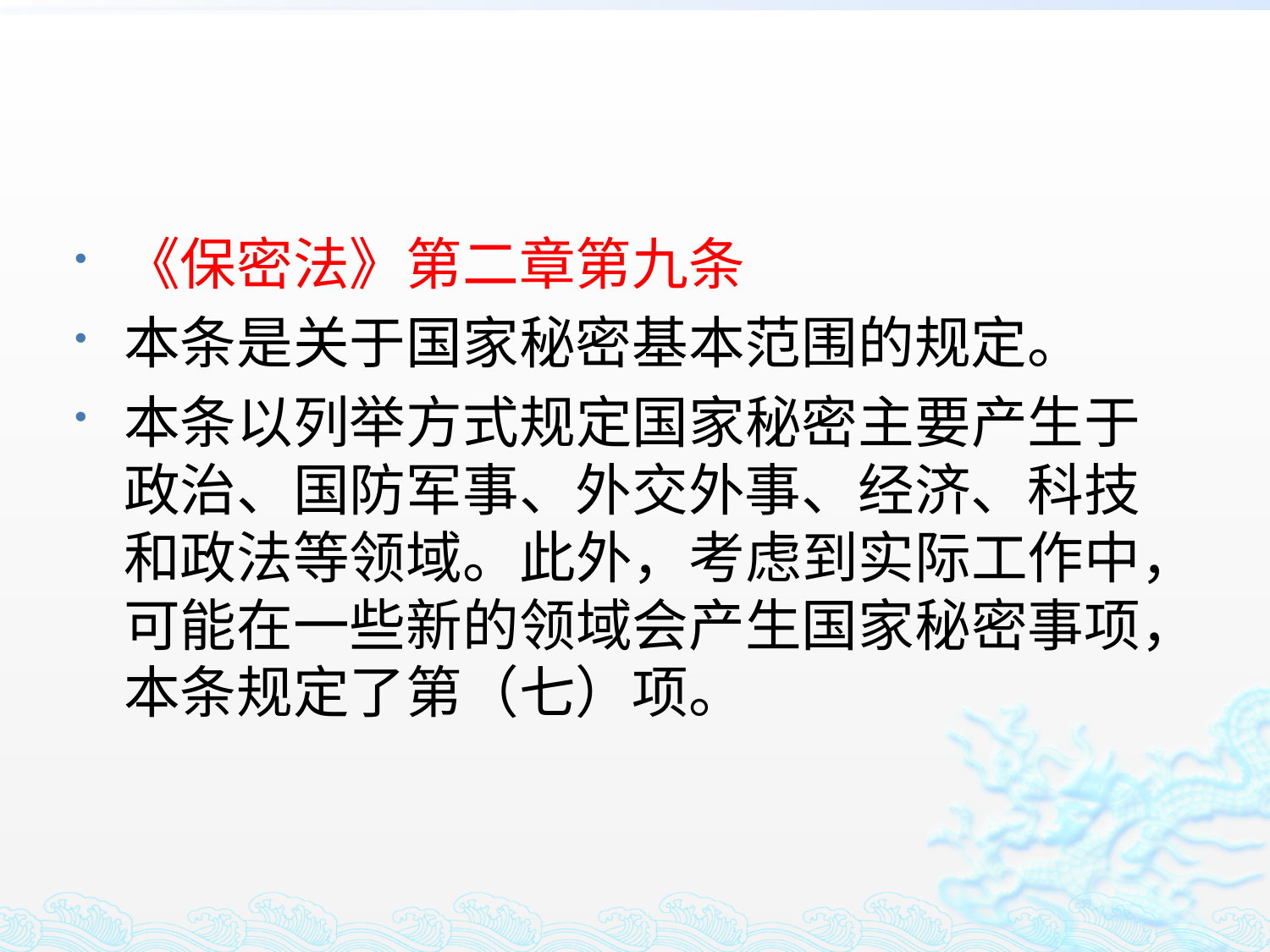

#
《保密法》第二章第九条
本条是关于国家秘密基本范围的规定。
本条以列举方式规定国家秘密主要产生于政治、国防军事、外交外事、经济、科技和政法等领域。此外，考虑到实际工作中，可能在一些新的领域会产生国家秘密事项，本条规定了第（七）项。